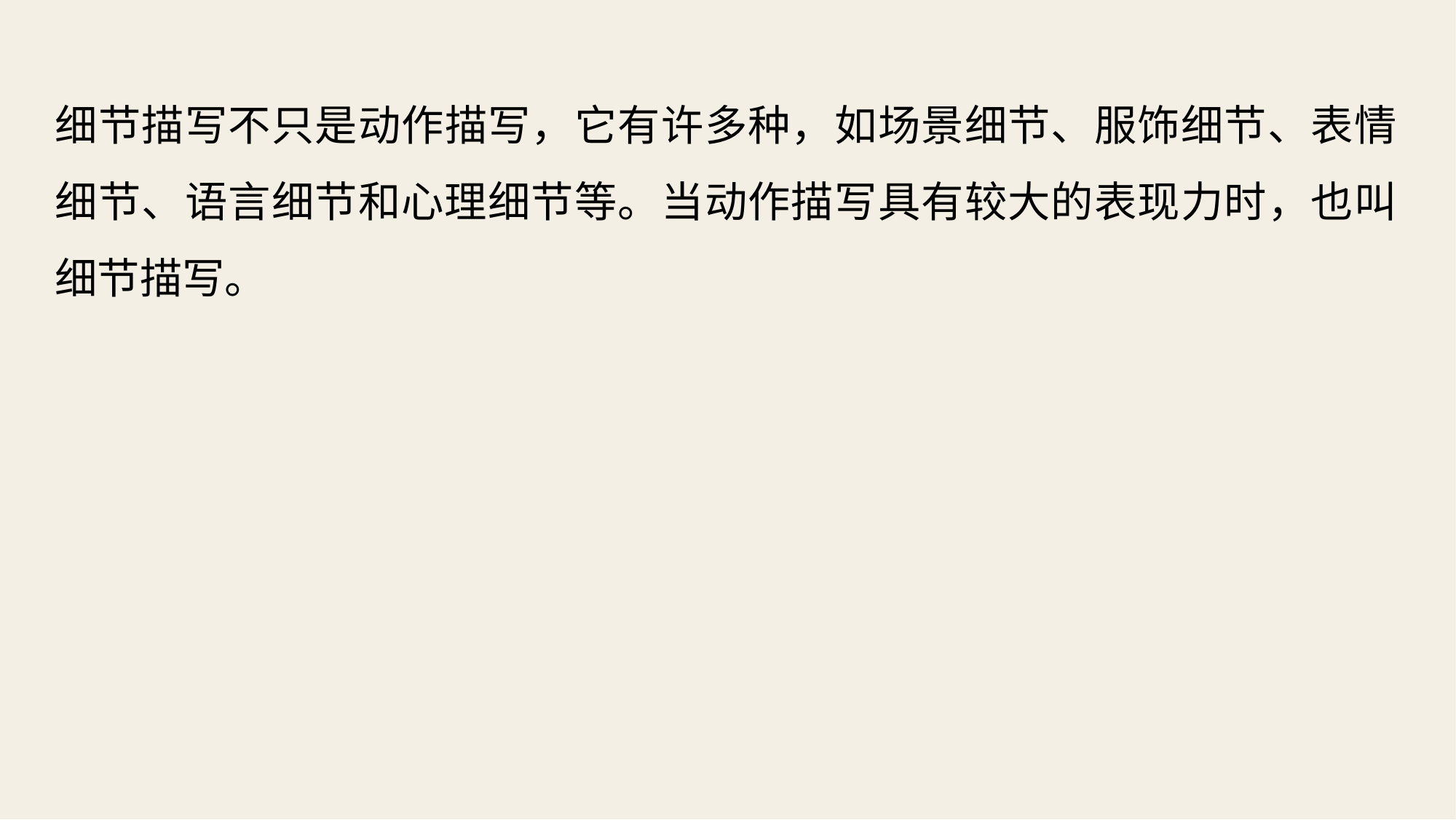

细节描写不只是动作描写，它有许多种，如场景细节、服饰细节、表情细节、语言细节和心理细节等。当动作描写具有较大的表现力时，也叫细节描写。